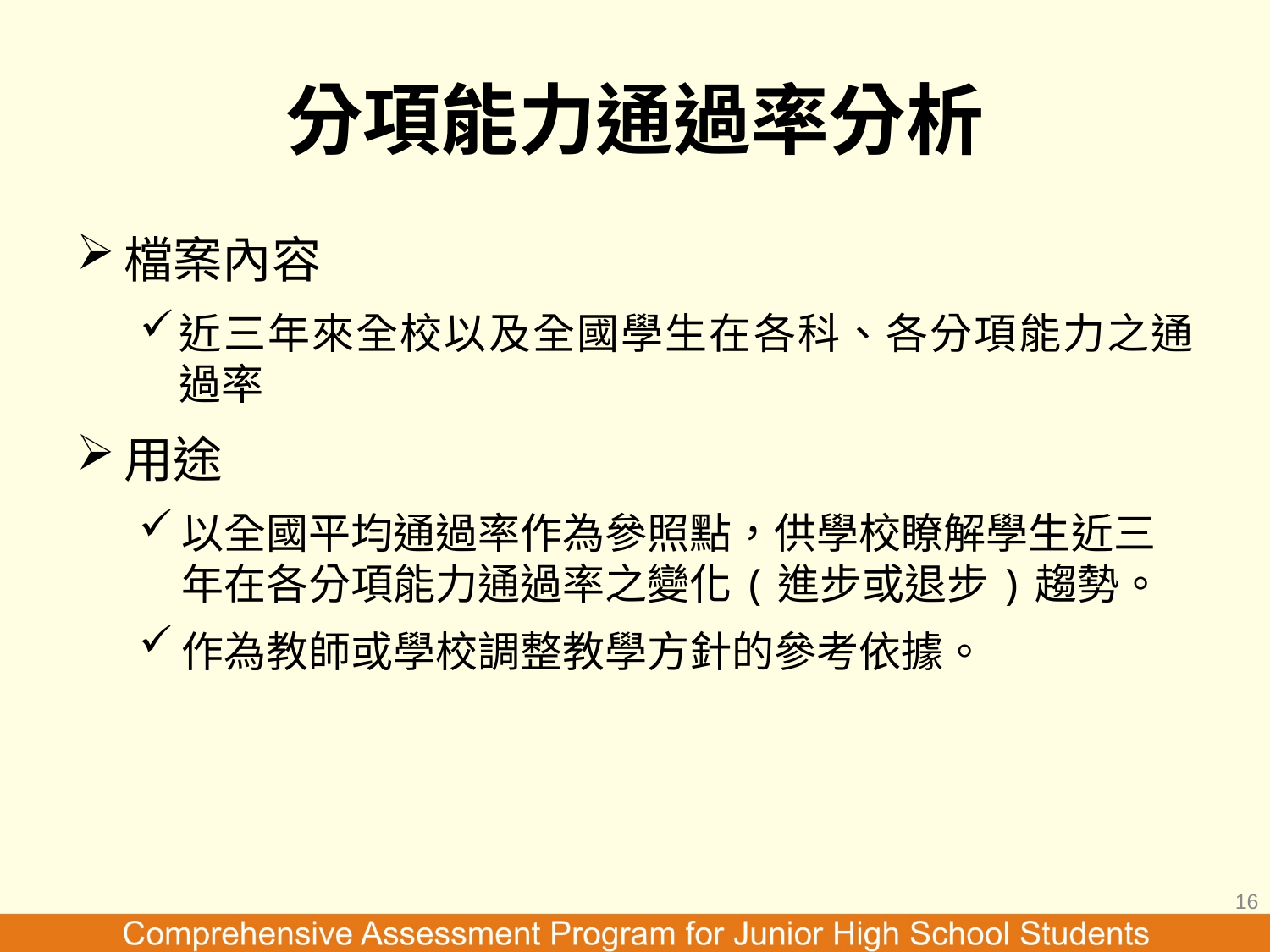

# 分項能力通過率分析
檔案內容
近三年來全校以及全國學生在各科、各分項能力之通過率
用途
以全國平均通過率作為參照點，供學校瞭解學生近三年在各分項能力通過率之變化(進步或退步)趨勢。
作為教師或學校調整教學方針的參考依據。
16